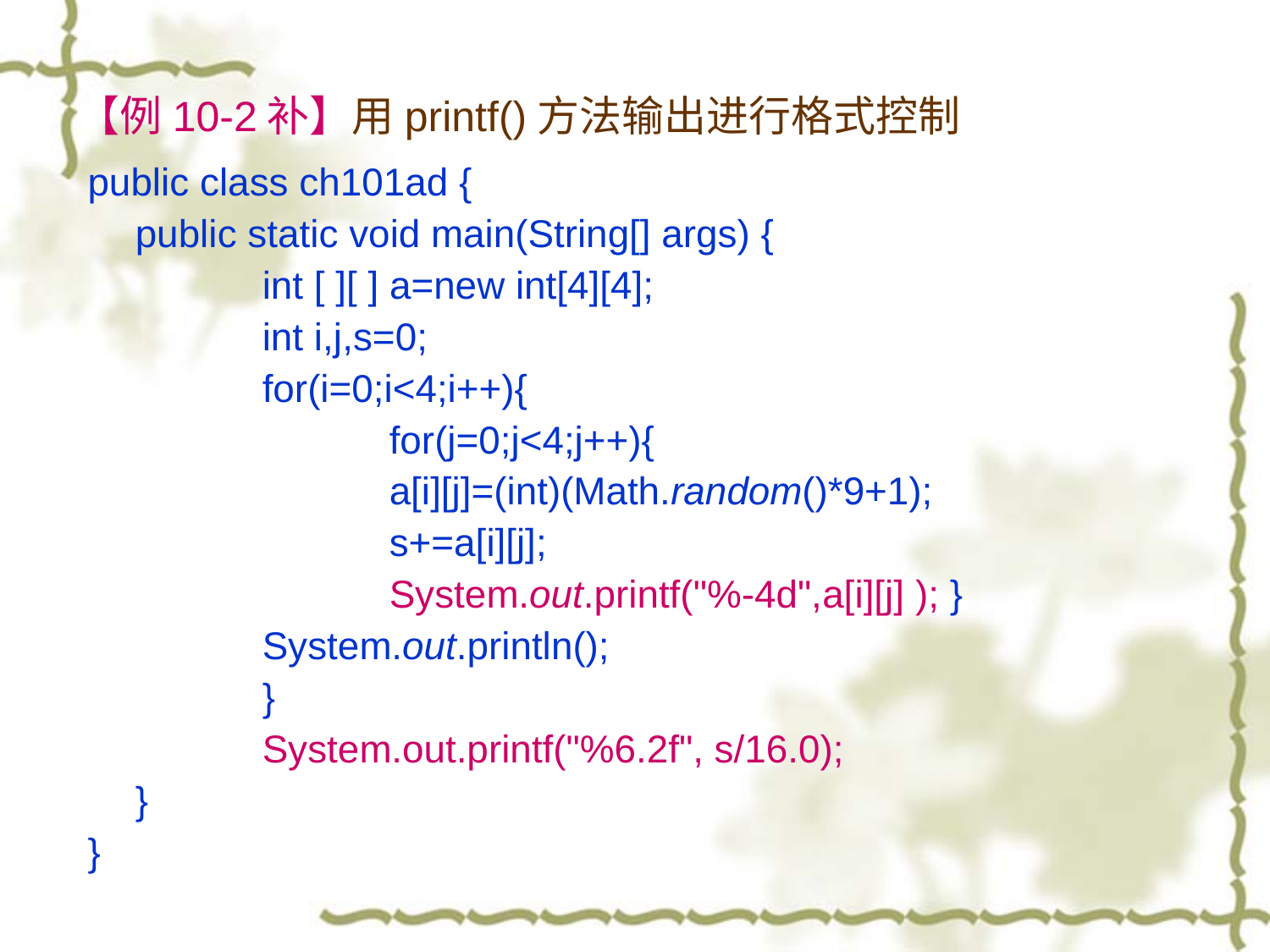

# 【例10-2补】用printf()方法输出进行格式控制
public class ch101ad {
	public static void main(String[] args) {
		int [ ][ ] a=new int[4][4];
		int i,j,s=0;
		for(i=0;i<4;i++){
			for(j=0;j<4;j++){
			a[i][j]=(int)(Math.random()*9+1);
			s+=a[i][j];
			System.out.printf("%-4d",a[i][j] ); }
		System.out.println();
		}
		System.out.printf("%6.2f", s/16.0);
	}
}